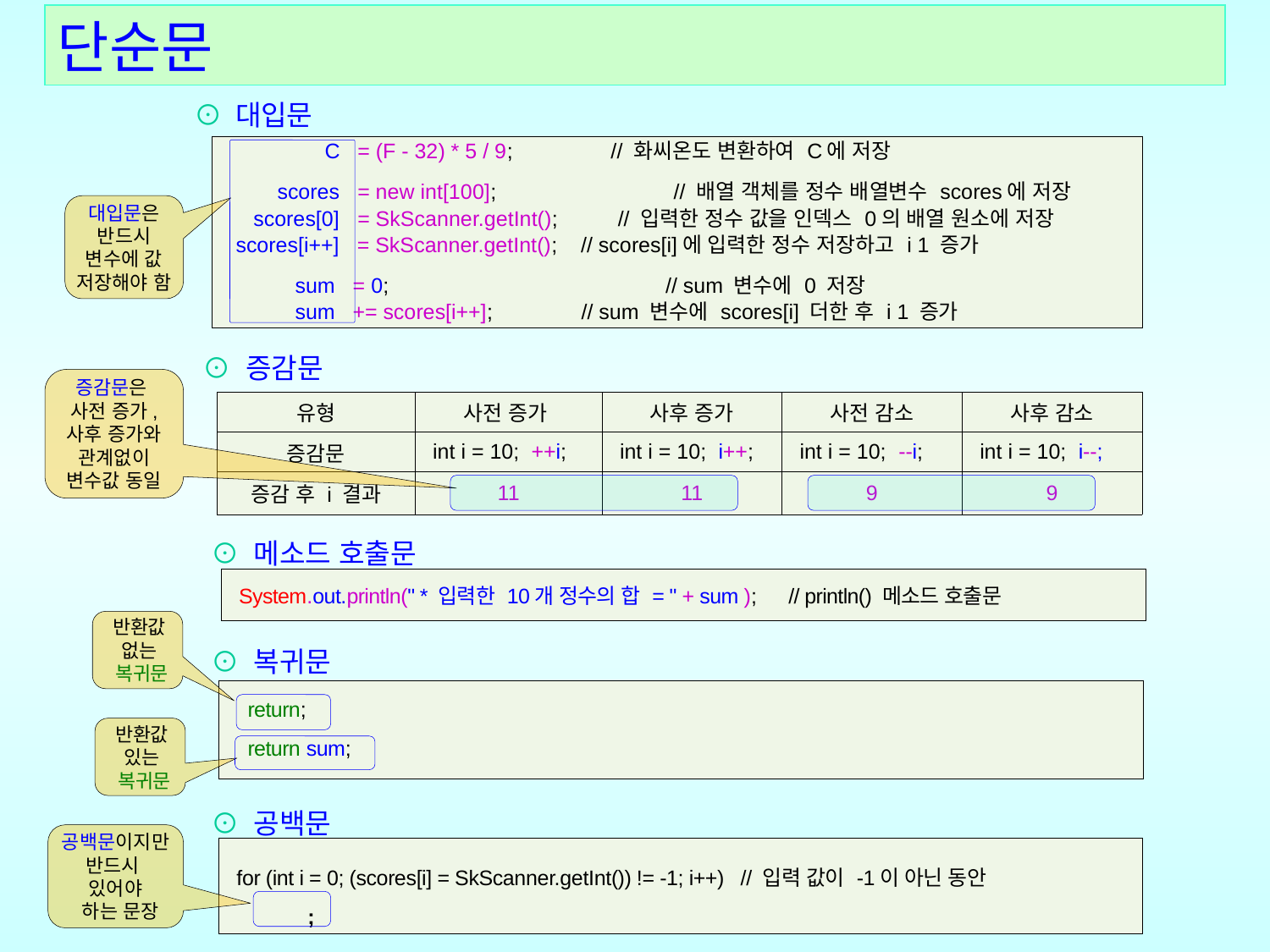

단순문
      ⊙ 대입문

      ⊙ 증감문

       ⊙ 메소드 호출문

       ⊙ 복귀문

       ⊙ 공백문
| C = (F - 32) \* 5 / 9; // 화씨온도 변환하여 C에 저장 scores = new int[100]; // 배열 객체를 정수 배열변수 scores에 저장 scores[0] = SkScanner.getInt(); // 입력한 정수 값을 인덱스 0의 배열 원소에 저장 scores[i++] = SkScanner.getInt(); // scores[i]에 입력한 정수 저장하고 i 1 증가 sum = 0; // sum 변수에 0 저장 sum += scores[i++]; // sum 변수에 scores[i] 더한 후 i 1 증가 |
| --- |

대입문은 반드시 변수에 값 저장해야 함
증감문은
사전 증가, 사후 증가와 관계없이 변수값 동일
| 유형 | 사전 증가 | 사후 증가 | 사전 감소 | 사후 감소 |
| --- | --- | --- | --- | --- |
| 증감문 | int i = 10; ++i; | int i = 10; i++; | int i = 10; --i; | int i = 10; i--; |
| 증감 후 i 결과 | 11 | 11 | 9 | 9 |

| System.out.println(" \* 입력한 10개 정수의 합 = " + sum ); // println() 메소드 호출문 |
| --- |
반환값
없는
복귀문
| return; return sum; |
| --- |

반환값
있는
복귀문

공백문이지만
반드시
있어야
 하는 문장
| for (int i = 0; (scores[i] = SkScanner.getInt()) != -1; i++) // 입력 값이 -1이 아닌 동안 ; |
| --- |